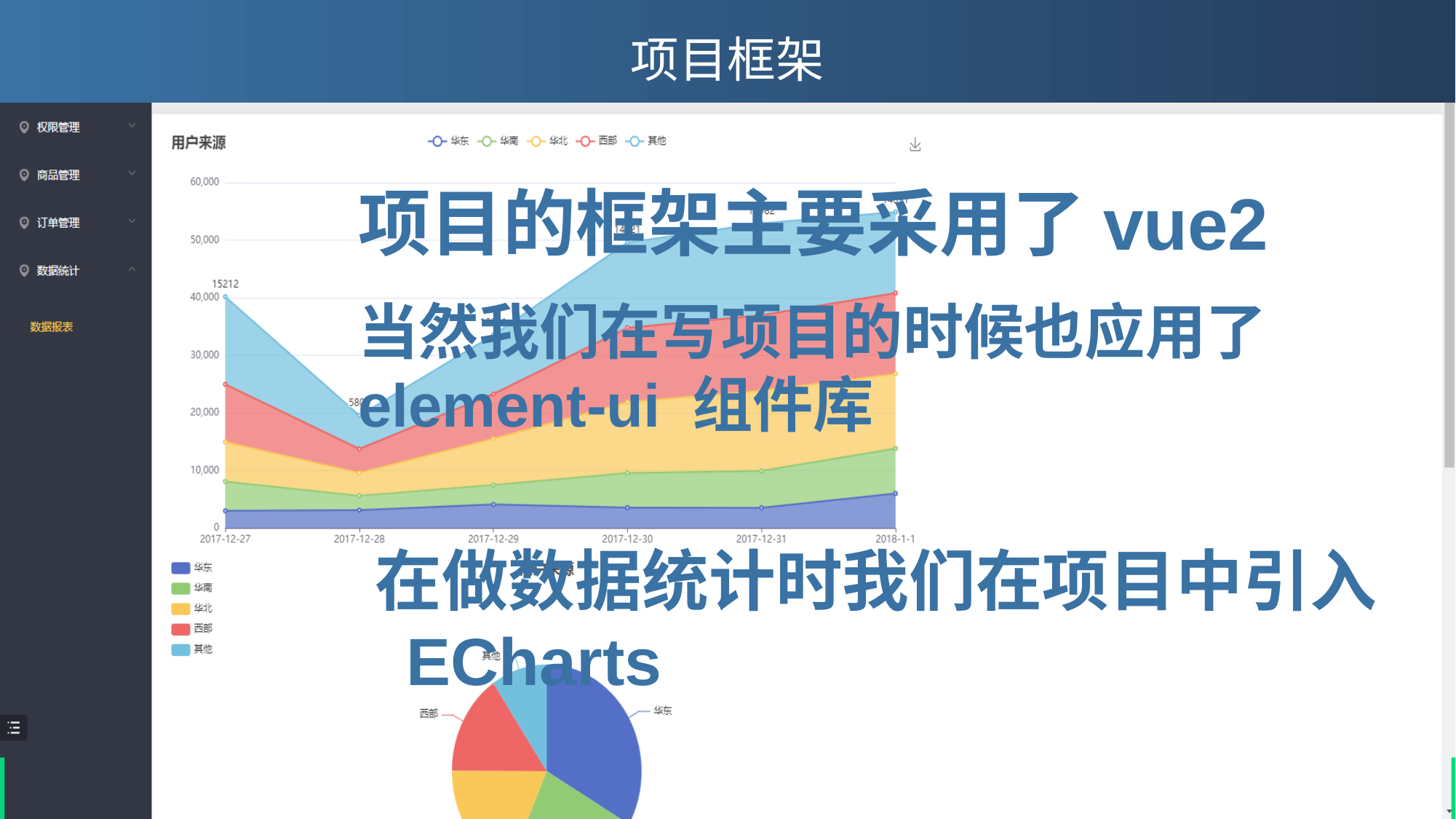

# 项目框架
项目的框架主要采用了vue2

当然我们在写项目的时候也应用了element-ui 组件库

在做数据统计时我们在项目中引入  ECharts